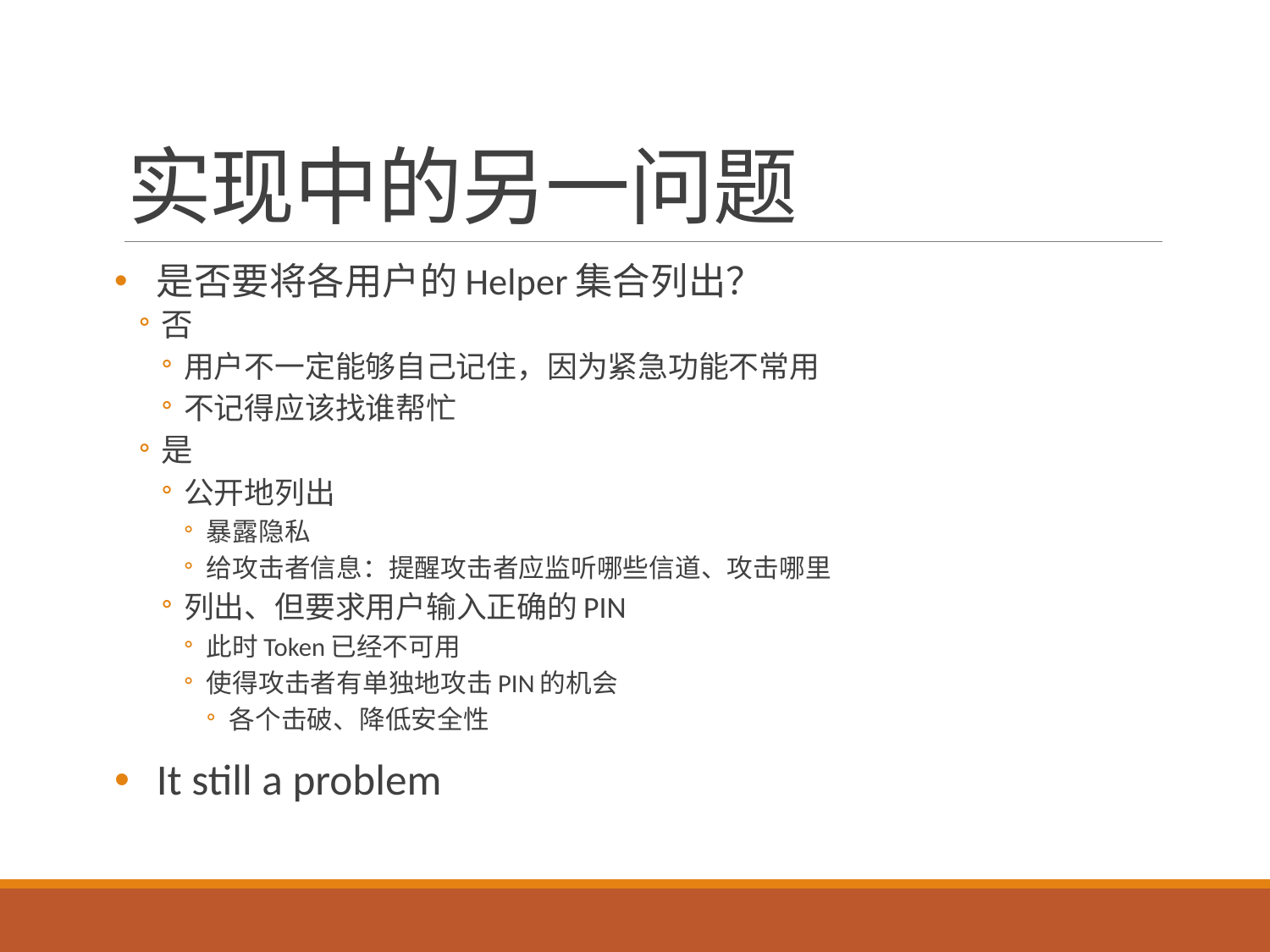

# 实现中的另一问题
是否要将各用户的Helper集合列出？
否
用户不一定能够自己记住，因为紧急功能不常用
不记得应该找谁帮忙
是
公开地列出
暴露隐私
给攻击者信息：提醒攻击者应监听哪些信道、攻击哪里
列出、但要求用户输入正确的PIN
此时Token已经不可用
使得攻击者有单独地攻击PIN的机会
各个击破、降低安全性
It still a problem